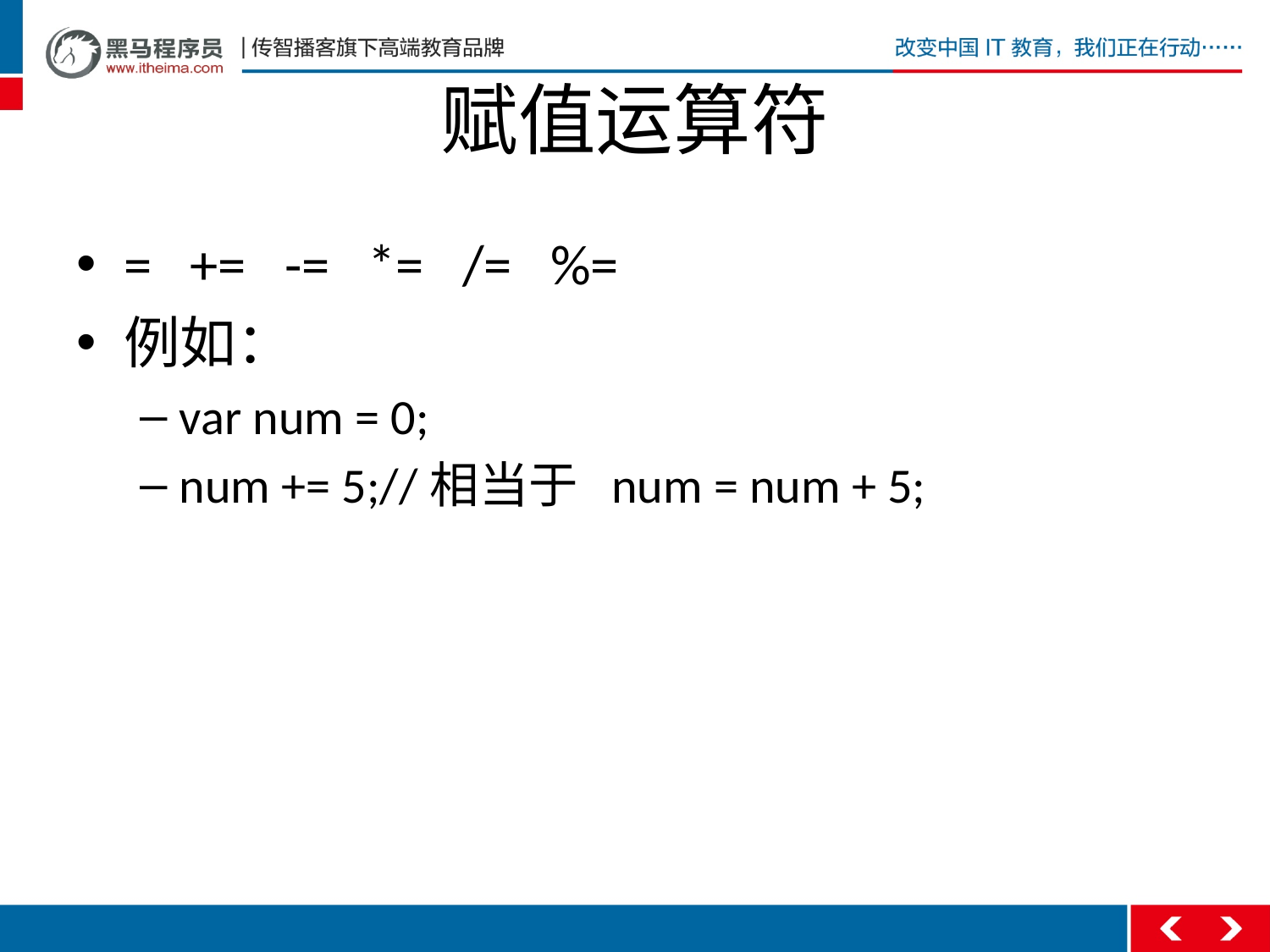

# 赋值运算符
=   +=   -=   *=   /=   %=
例如：
var num = 0;
num += 5;//相当于  num = num + 5;